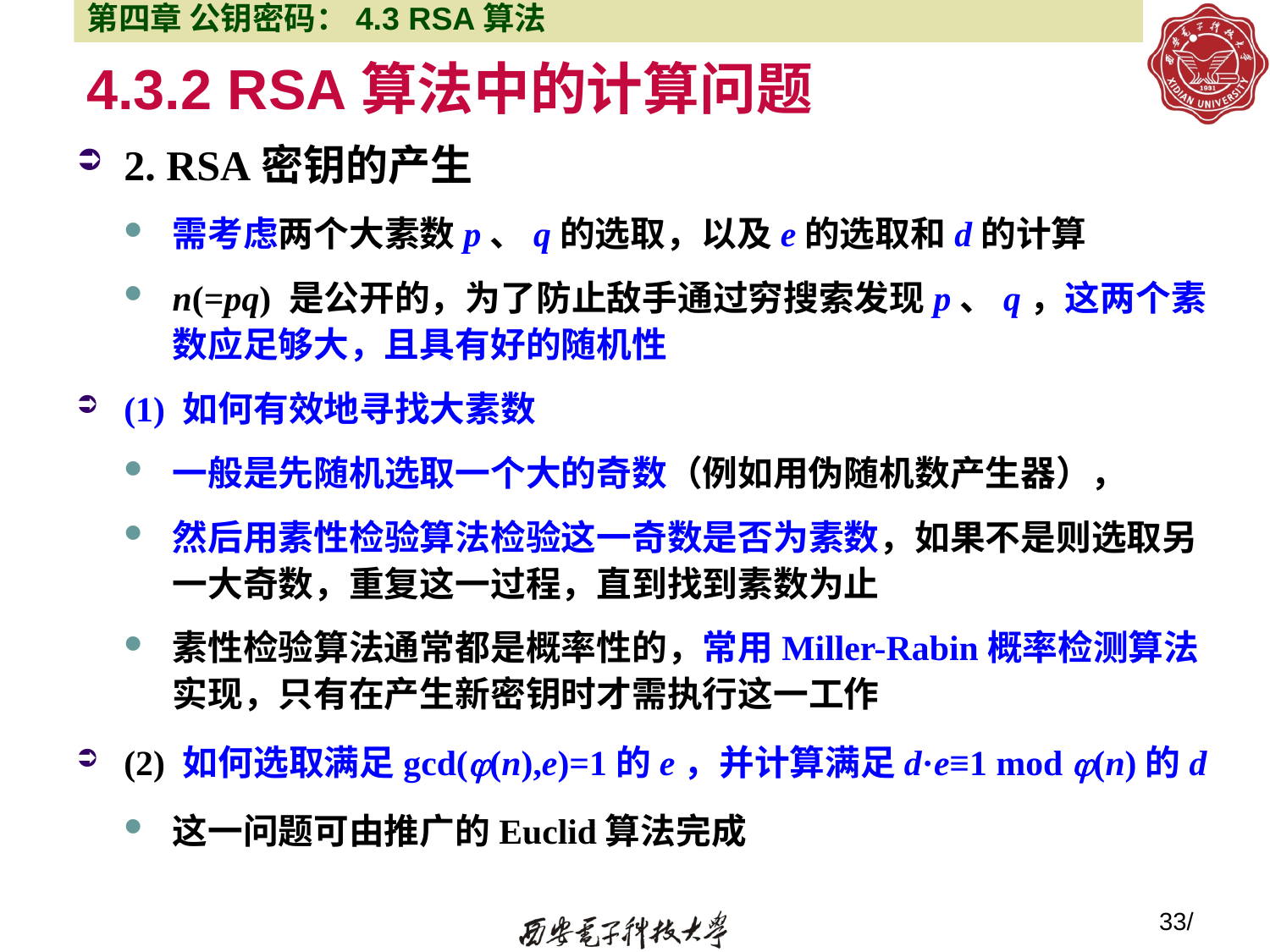

第四章 公钥密码：4.3 RSA算法
# 4.3.2 RSA算法中的计算问题
2. RSA密钥的产生
需考虑两个大素数p、q的选取，以及e的选取和d的计算
n(=pq) 是公开的，为了防止敌手通过穷搜索发现p、q，这两个素数应足够大，且具有好的随机性
(1) 如何有效地寻找大素数
一般是先随机选取一个大的奇数（例如用伪随机数产生器），
然后用素性检验算法检验这一奇数是否为素数，如果不是则选取另一大奇数，重复这一过程，直到找到素数为止
素性检验算法通常都是概率性的，常用Miller-Rabin概率检测算法实现，只有在产生新密钥时才需执行这一工作
(2) 如何选取满足gcd(ϕ(n),e)=1的e，并计算满足d·e≡1 mod ϕ(n)的d
这一问题可由推广的Euclid算法完成

33/